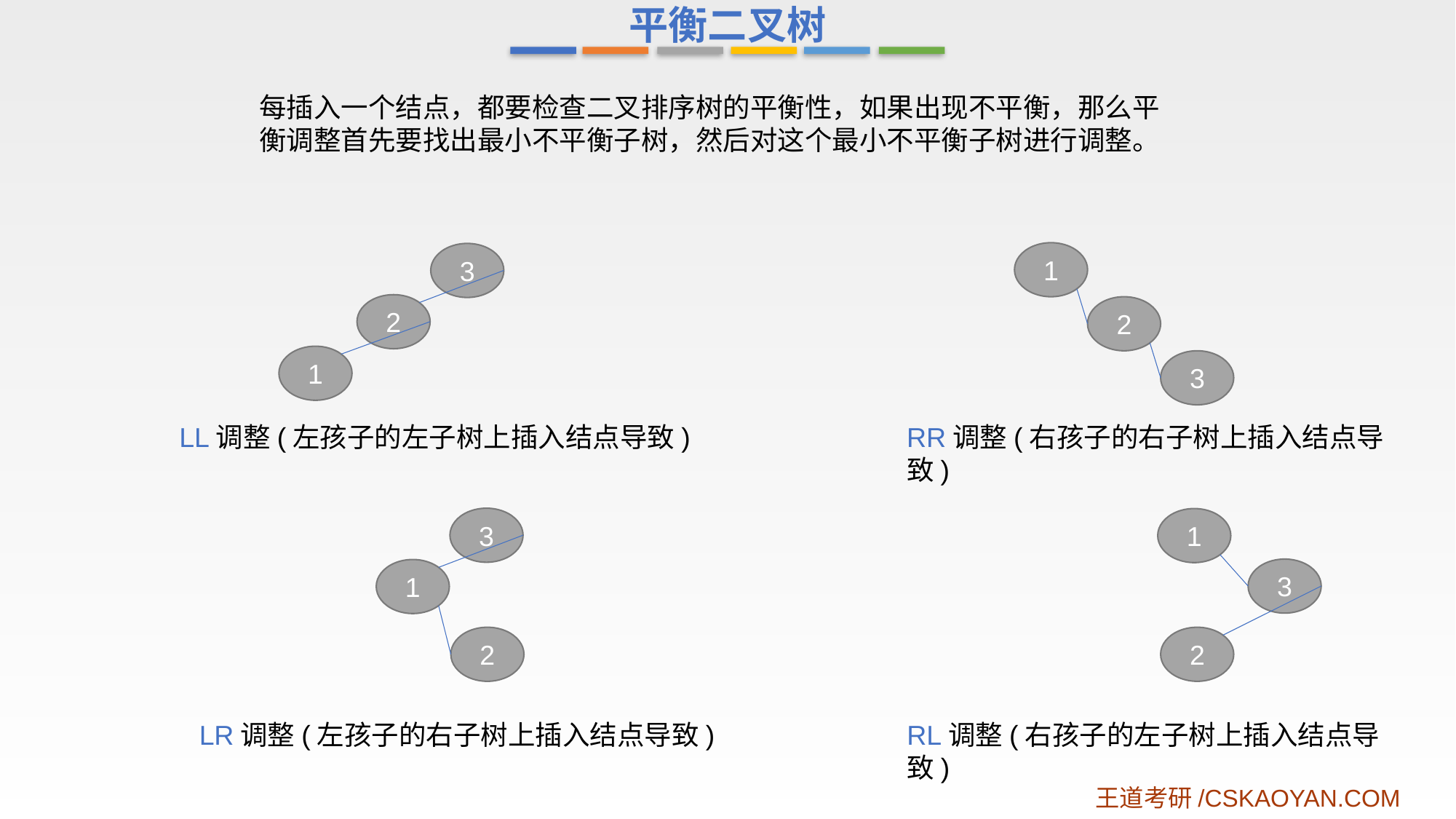

平衡二叉树

每插入一个结点，都要检查二叉排序树的平衡性，如果出现不平衡，那么平衡调整首先要找出最小不平衡子树，然后对这个最小不平衡子树进行调整。
1
3
2
2
1
3
LL调整(左孩子的左子树上插入结点导致)
RR调整(右孩子的右子树上插入结点导致)
3
1
3
1
2
2
LR调整(左孩子的右子树上插入结点导致)
RL调整(右孩子的左子树上插入结点导致)
王道考研/CSKAOYAN.COM